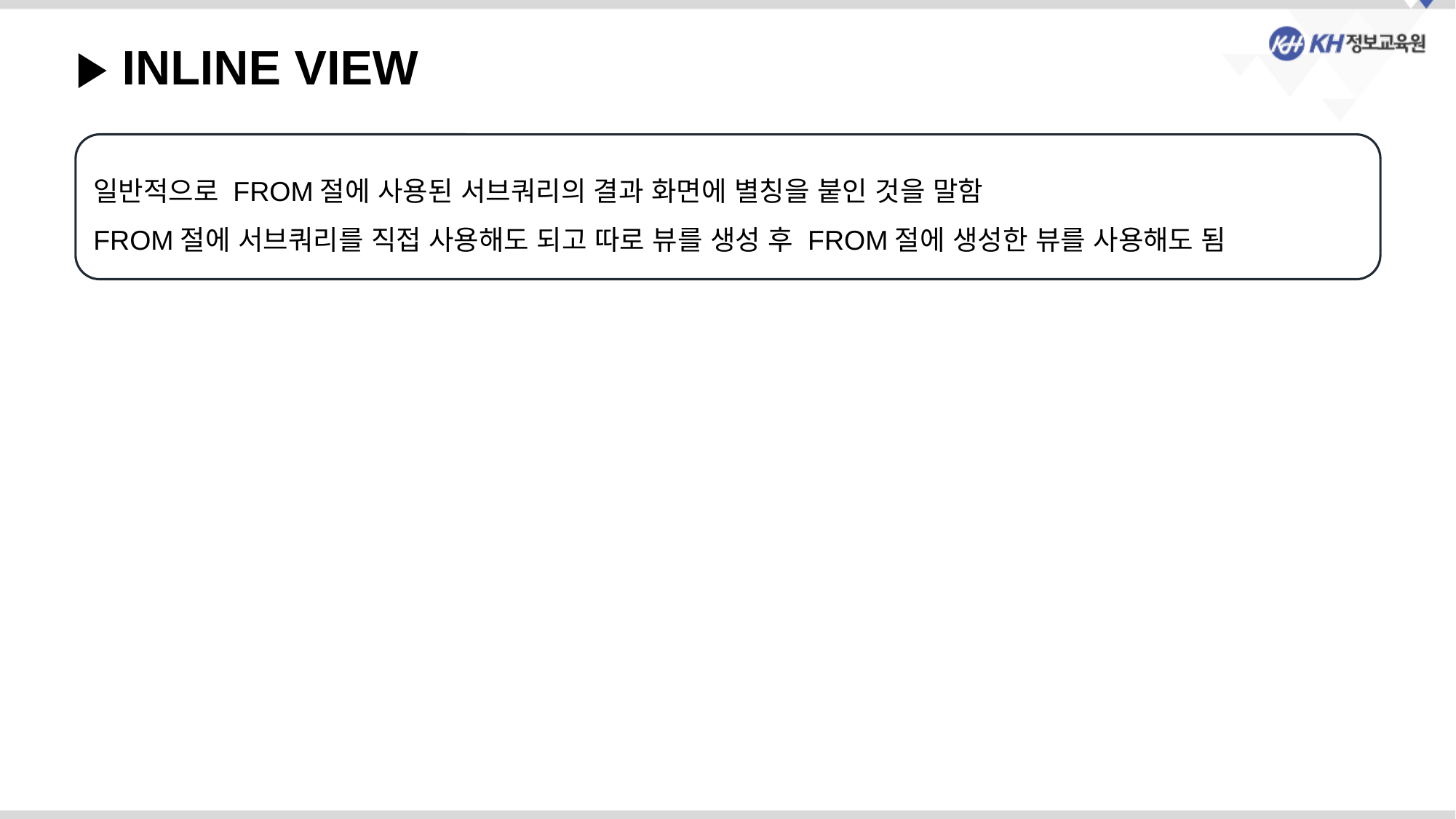

▶ INLINE VIEW
일반적으로 FROM절에 사용된 서브쿼리의 결과 화면에 별칭을 붙인 것을 말함
FROM절에 서브쿼리를 직접 사용해도 되고 따로 뷰를 생성 후 FROM절에 생성한 뷰를 사용해도 됨